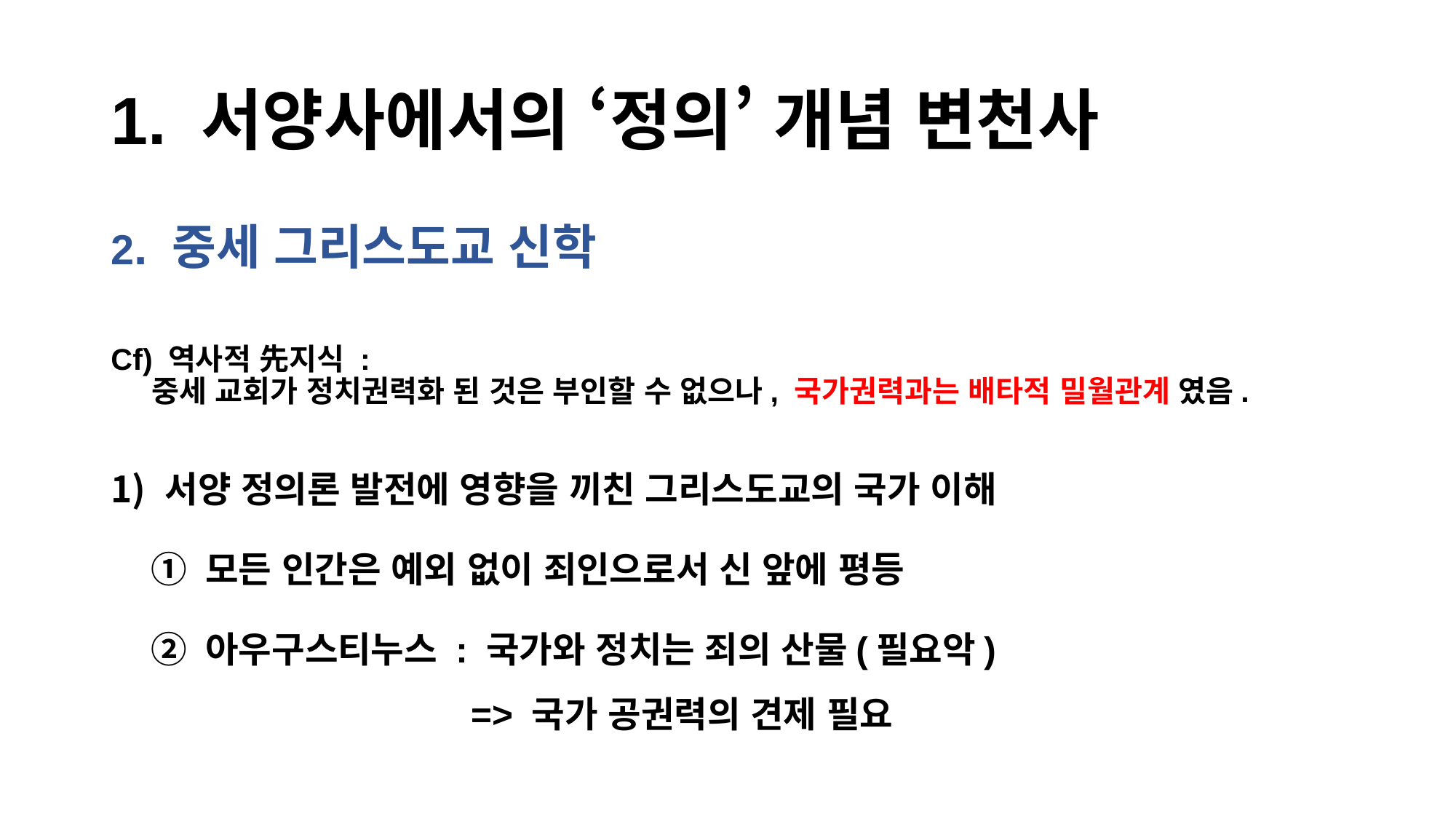

# 1. 서양사에서의 ‘정의’ 개념 변천사
2. 중세 그리스도교 신학

Cf) 역사적 先지식 :
    중세 교회가 정치권력화 된 것은 부인할 수 없으나, 국가권력과는 배타적 밀월관계 였음.

서양 정의론 발전에 영향을 끼친 그리스도교의 국가 이해
    ① 모든 인간은 예외 없이 죄인으로서 신 앞에 평등
    ② 아우구스티누스 : 국가와 정치는 죄의 산물(필요악)
                                    => 국가 공권력의 견제 필요